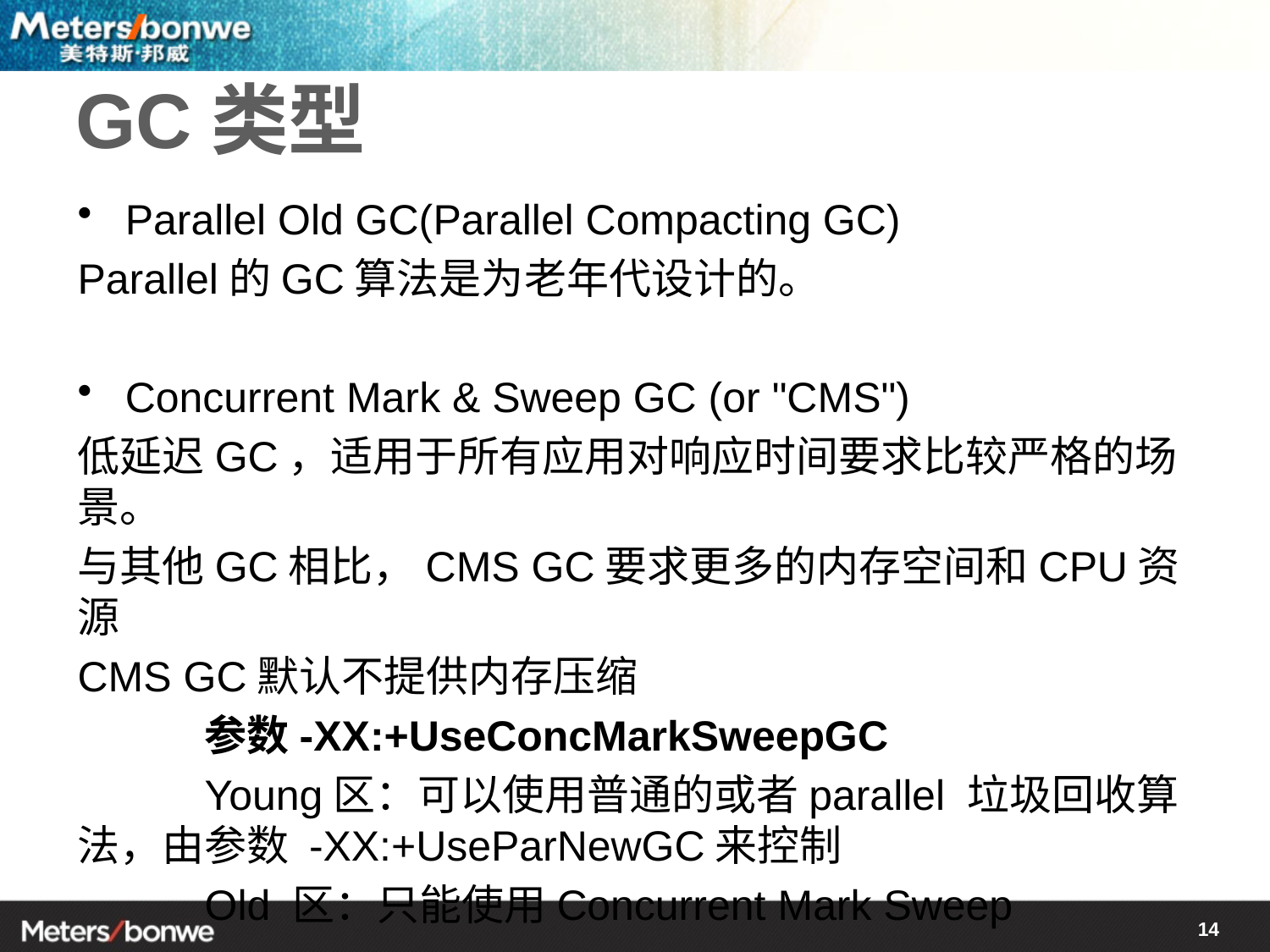

# GC类型
Parallel Old GC(Parallel Compacting GC)
Parallel的GC算法是为老年代设计的。

Concurrent Mark & Sweep GC (or "CMS")
低延迟GC，适用于所有应用对响应时间要求比较严格的场景。
与其他GC相比，CMS GC要求更多的内存空间和CPU资源
CMS GC默认不提供内存压缩
	参数-XX:+UseConcMarkSweepGC
	Young区：可以使用普通的或者parallel 垃圾回收算法，由参数 -XX:+UseParNewGC来控制
	Old 区：只能使用Concurrent Mark Sweep